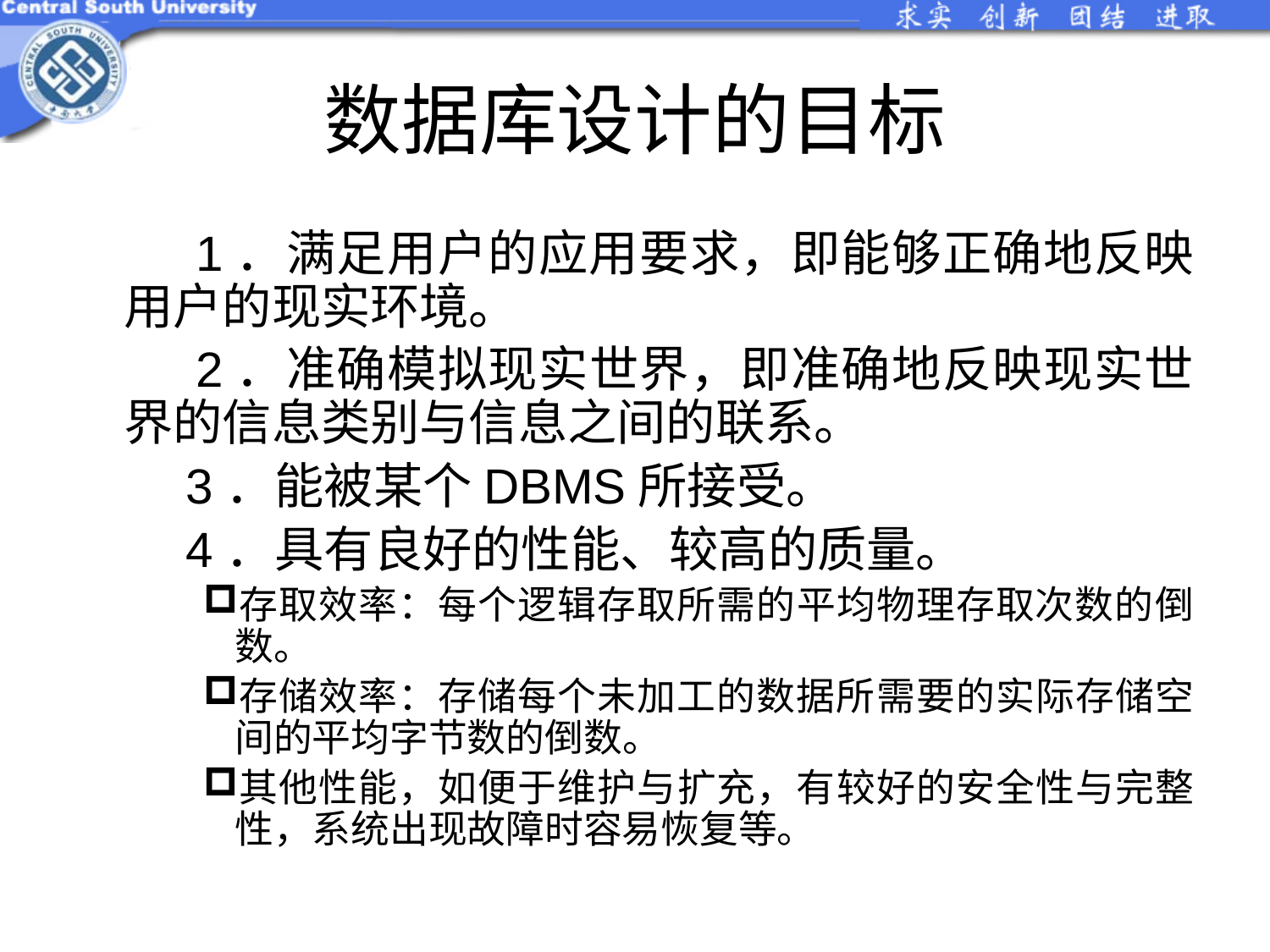

# 数据库设计的目标
        1．满足用户的应用要求，即能够正确地反映用户的现实环境。
        2．准确模拟现实世界，即准确地反映现实世界的信息类别与信息之间的联系。
        3．能被某个DBMS所接受。
        4．具有良好的性能、较高的质量。
存取效率：每个逻辑存取所需的平均物理存取次数的倒数。
存储效率：存储每个未加工的数据所需要的实际存储空间的平均字节数的倒数。
其他性能，如便于维护与扩充，有较好的安全性与完整性，系统出现故障时容易恢复等。